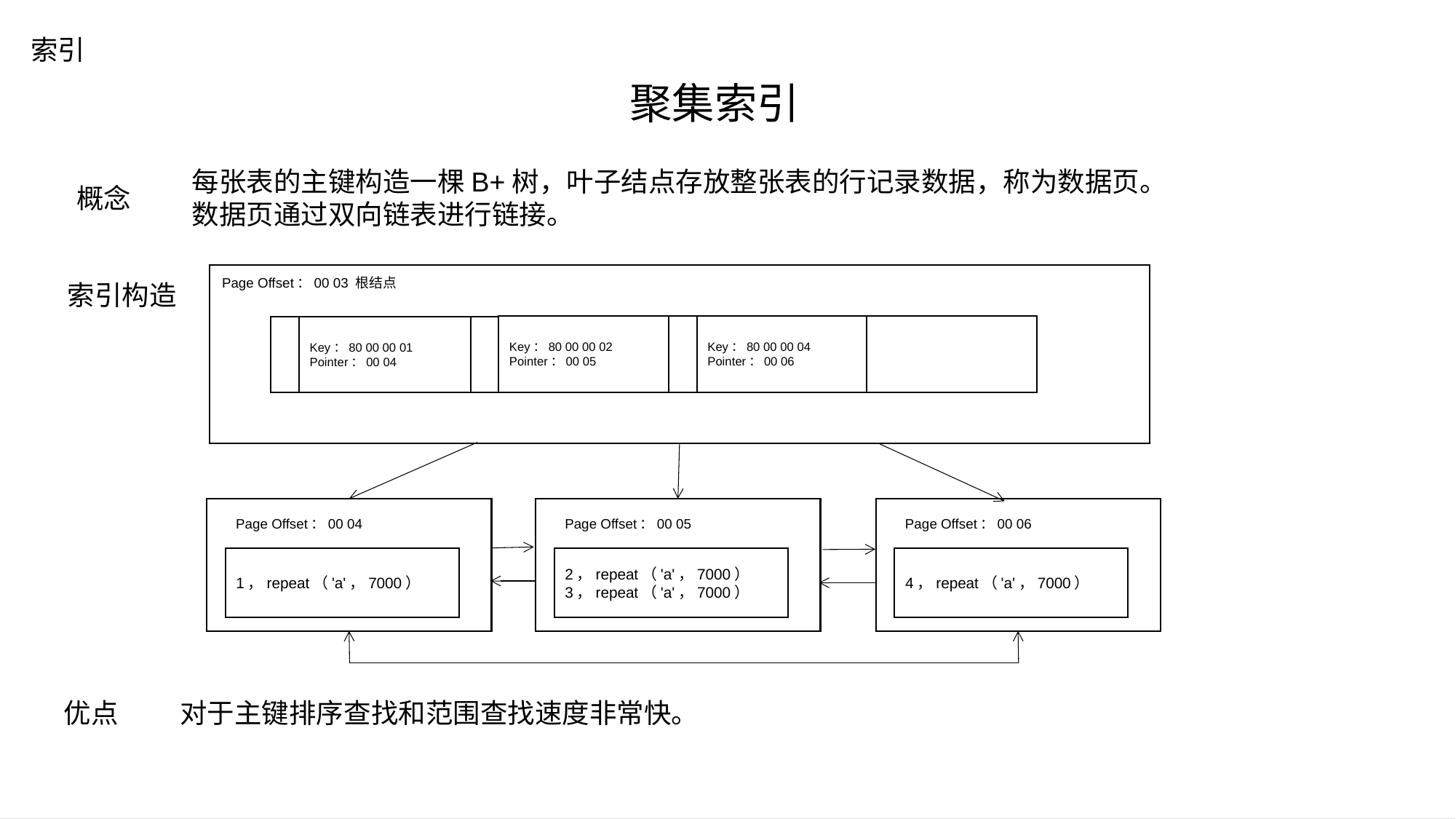

索引
聚集索引
每张表的主键构造一棵B+树，叶子结点存放整张表的行记录数据，称为数据页。
数据页通过双向链表进行链接。
概念

Page Offset：00 03 根结点
Key：80 00 00 02
Pointer：00 05

Key：80 00 00 04
Pointer：00 06

Key：80 00 00 01
Pointer：00 04

Page Offset：00 04
1，repeat（'a'，7000）

Page Offset：00 05
2，repeat（'a'，7000）
3，repeat（'a'，7000）

Page Offset：00 06
4，repeat（'a'，7000）
索引构造
# 空白演示
在此输入您的封面副标题
优点          对于主键排序查找和范围查找速度非常快。